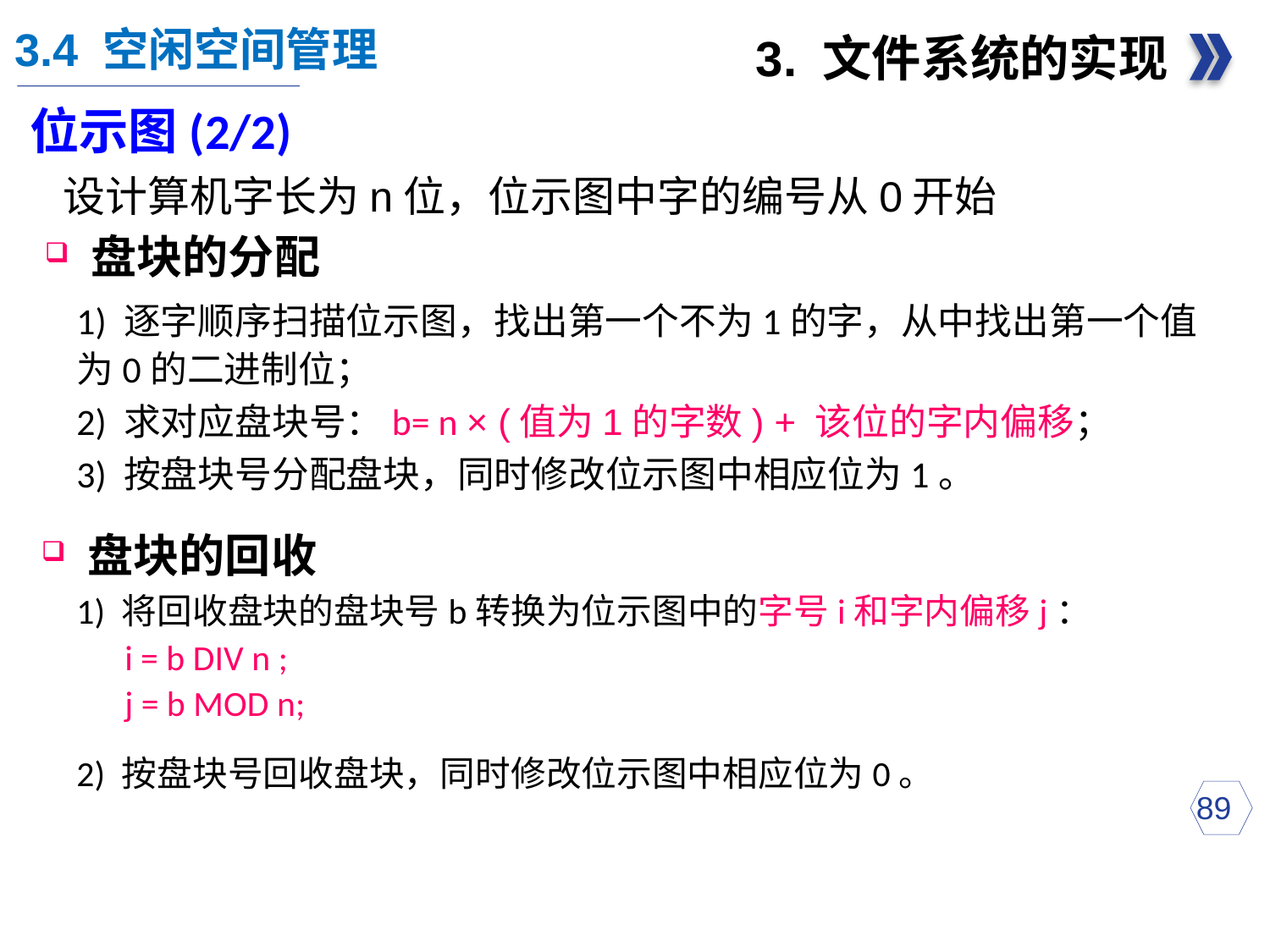

3.4 空闲空间管理
3. 文件系统的实现

位示图(2/2)
设计算机字长为n位，位示图中字的编号从0开始
 盘块的分配
1) 逐字顺序扫描位示图，找出第一个不为1的字，从中找出第一个值为0的二进制位；
2) 求对应盘块号：b= n × (值为1的字数) + 该位的字内偏移；
3) 按盘块号分配盘块，同时修改位示图中相应位为1。
 盘块的回收
1) 将回收盘块的盘块号b转换为位示图中的字号i和字内偏移j：
      i = b DIV n ;
      j = b MOD n;

2) 按盘块号回收盘块，同时修改位示图中相应位为0。

 89